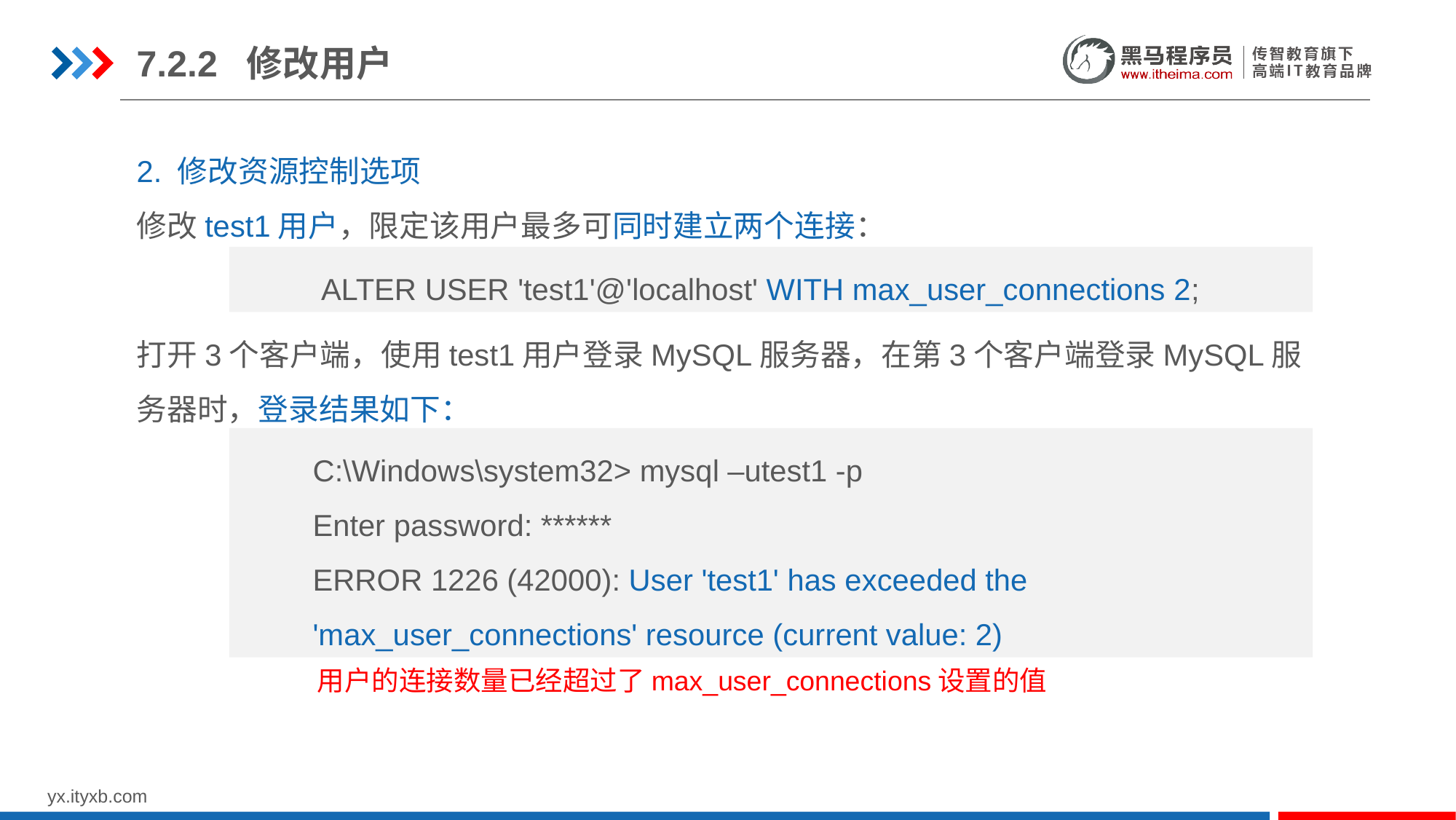

7.2.2  修改用户
2. 修改资源控制选项
修改test1用户，限定该用户最多可同时建立两个连接：
 ALTER USER 'test1'@'localhost' WITH max_user_connections 2;
打开3个客户端，使用test1用户登录MySQL服务器，在第3个客户端登录MySQL服务器时，登录结果如下：
C:\Windows\system32> mysql –utest1 -p
Enter password: ******
ERROR 1226 (42000): User 'test1' has exceeded the 'max_user_connections' resource (current value: 2)
用户的连接数量已经超过了max_user_connections设置的值